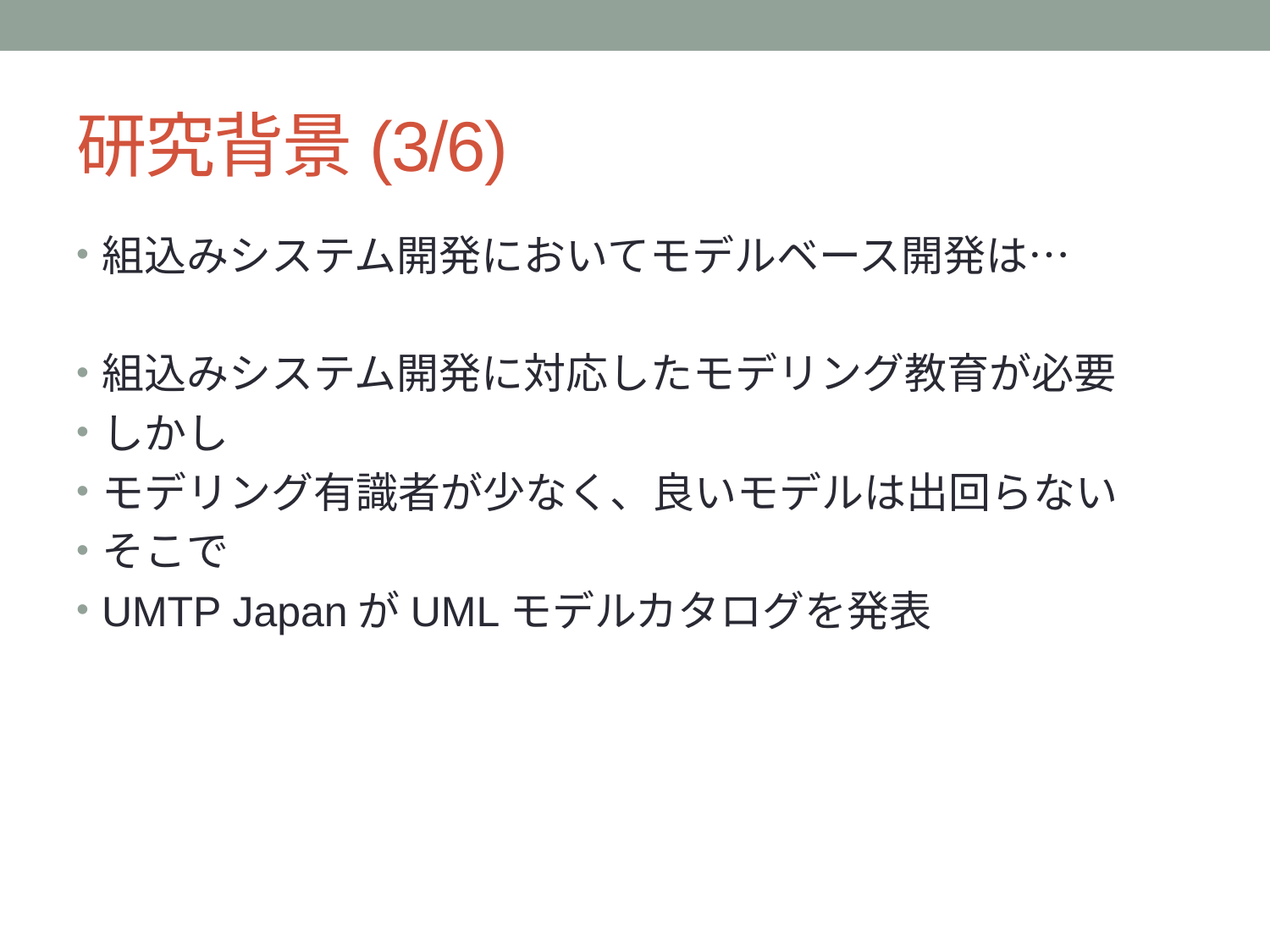

# 研究背景(3/6)
組込みシステム開発においてモデルベース開発は…

組込みシステム開発に対応したモデリング教育が必要
しかし
モデリング有識者が少なく、良いモデルは出回らない
そこで
UMTP JapanがUMLモデルカタログを発表